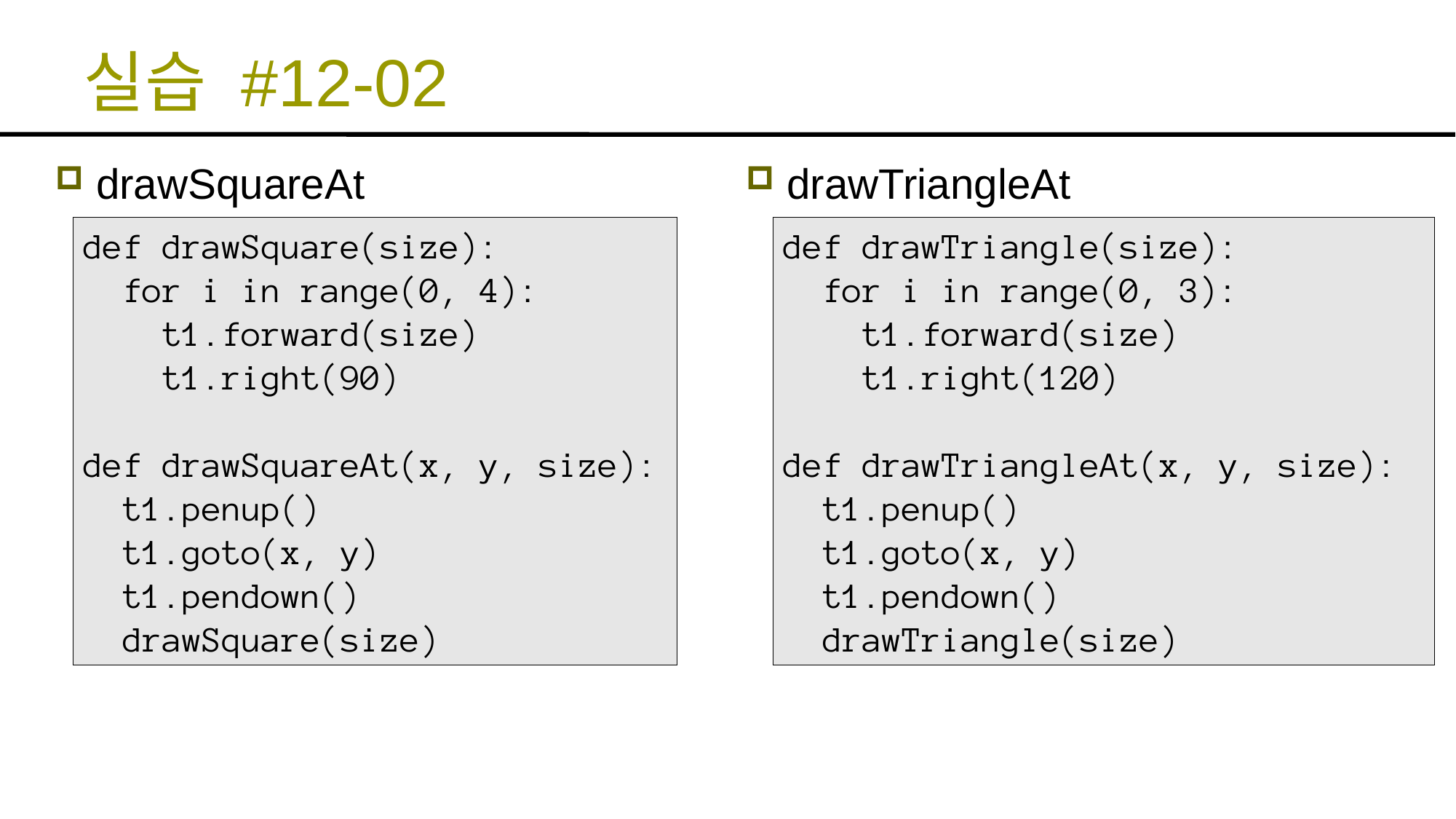

# 실습 #12-02
drawSquareAt
drawTriangleAt
def drawSquare(size):
  for i in range(0, 4):
    t1.forward(size)
    t1.right(90)

def drawSquareAt(x, y, size):
  t1.penup()
  t1.goto(x, y)
  t1.pendown()
  drawSquare(size)
def drawTriangle(size):
  for i in range(0, 3):
    t1.forward(size)
    t1.right(120)

def drawTriangleAt(x, y, size):
  t1.penup()
  t1.goto(x, y)
  t1.pendown()
  drawTriangle(size)